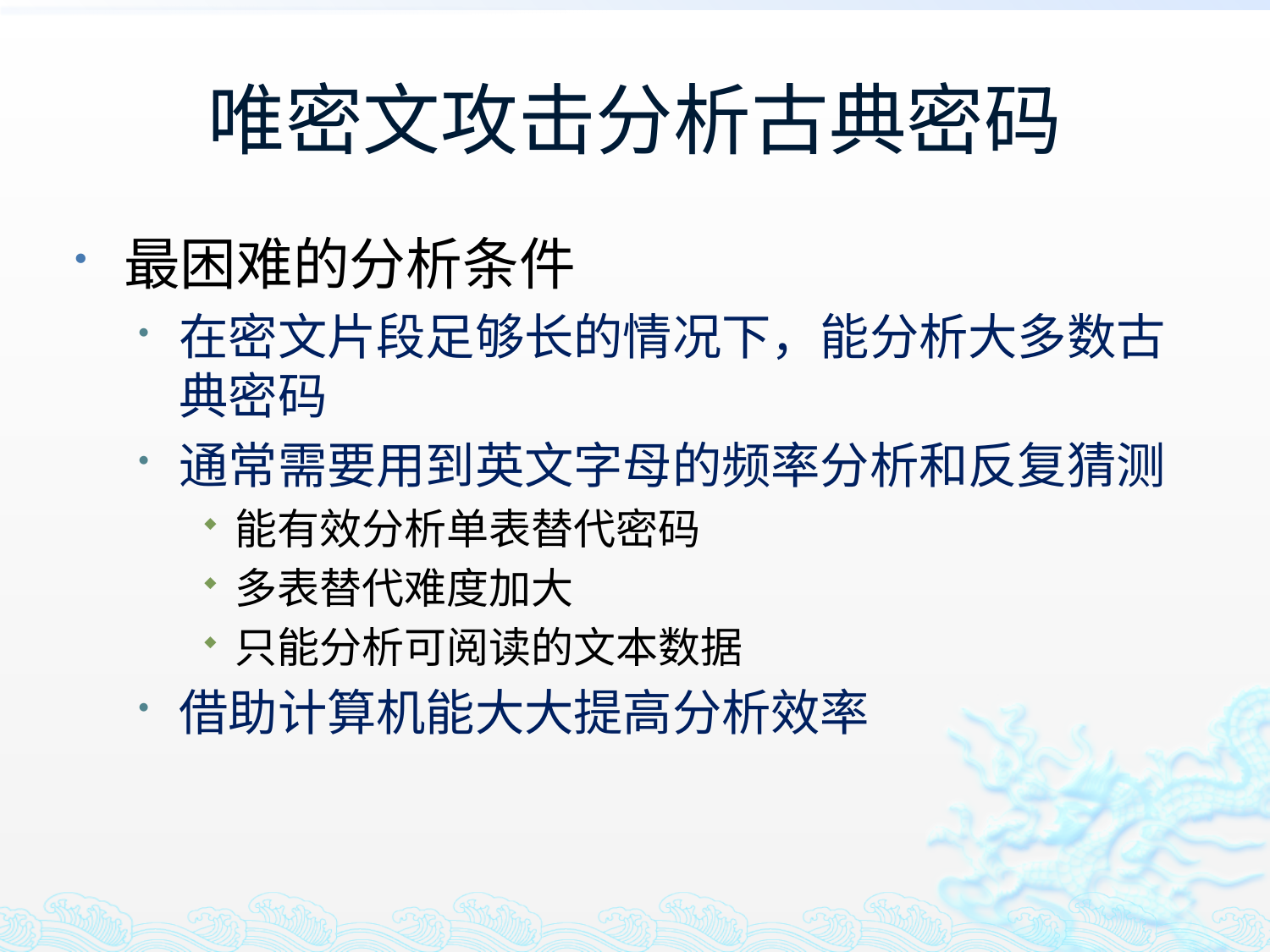

# 唯密文攻击分析古典密码
最困难的分析条件
在密文片段足够长的情况下，能分析大多数古典密码
通常需要用到英文字母的频率分析和反复猜测
能有效分析单表替代密码
多表替代难度加大
只能分析可阅读的文本数据
借助计算机能大大提高分析效率